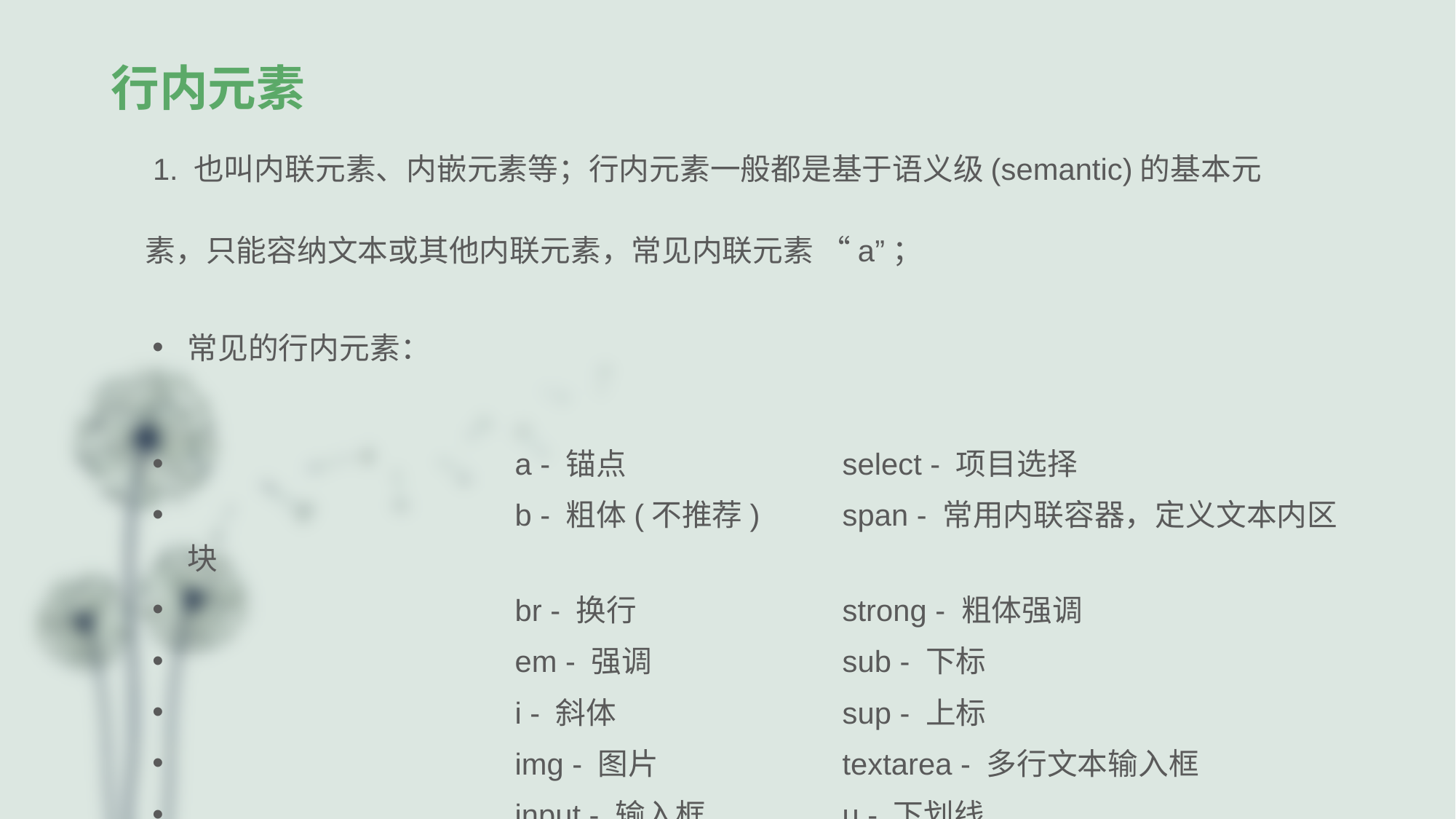

# 行内元素
     1. 也叫内联元素、内嵌元素等；行内元素一般都是基于语义级(semantic)的基本元

    素，只能容纳文本或其他内联元素，常见内联元素 “a”；

常见的行内元素：

　			a - 锚点 		select - 项目选择
　			b - 粗体(不推荐)      	span - 常用内联容器，定义文本内区块
　			br - 换行		strong - 粗体强调
　			em - 强调 		sub - 下标
　			i - 斜体 			sup - 上标
　			img - 图片 		textarea - 多行文本输入框
　			input - 输入框 		u - 下划线
　			label - 表格标签